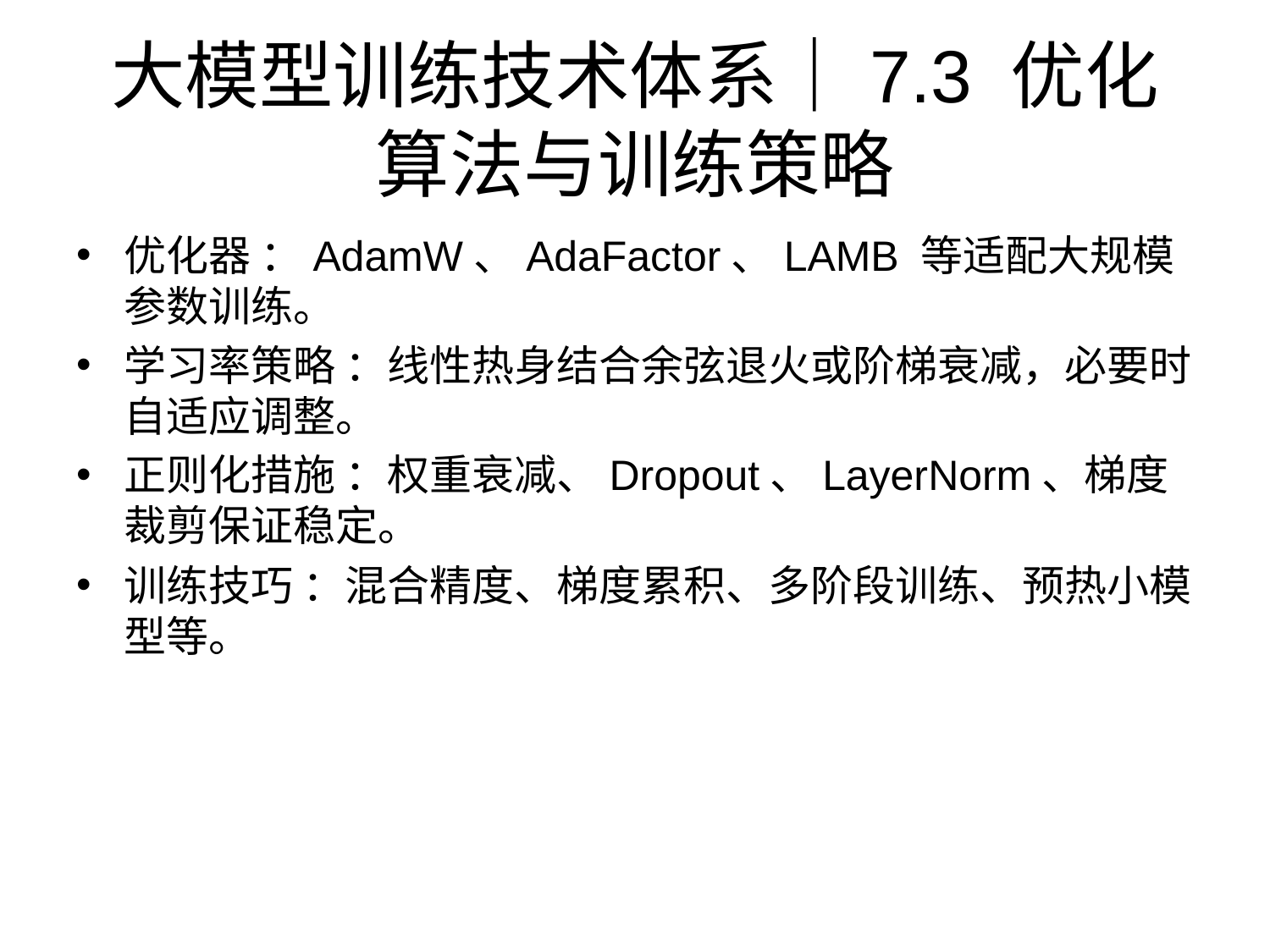

# 大模型训练技术体系｜7.3 优化算法与训练策略
优化器 ：AdamW、AdaFactor、LAMB 等适配大规模参数训练。
学习率策略 ：线性热身结合余弦退火或阶梯衰减，必要时自适应调整。
正则化措施 ：权重衰减、Dropout、LayerNorm、梯度裁剪保证稳定。
训练技巧 ：混合精度、梯度累积、多阶段训练、预热小模型等。